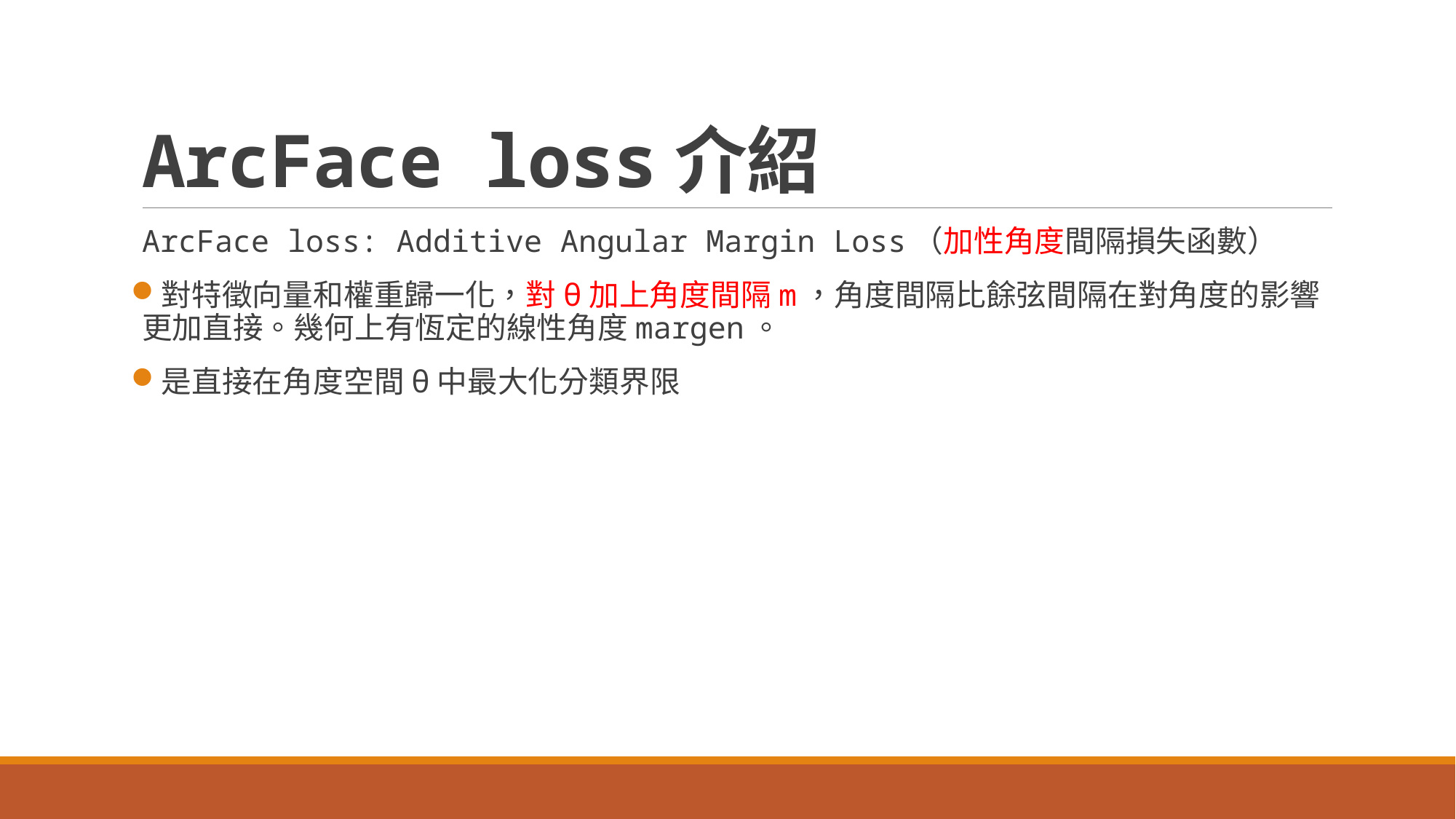

# ArcFace loss介紹
ArcFace loss: Additive Angular Margin Loss（加性角度間隔損失函數）
對特徵向量和權重歸一化，對θ加上角度間隔m，角度間隔比餘弦間隔在對角度的影響更加直接。幾何上有恆定的線性角度margen。
是直接在角度空間θ中最大化分類界限